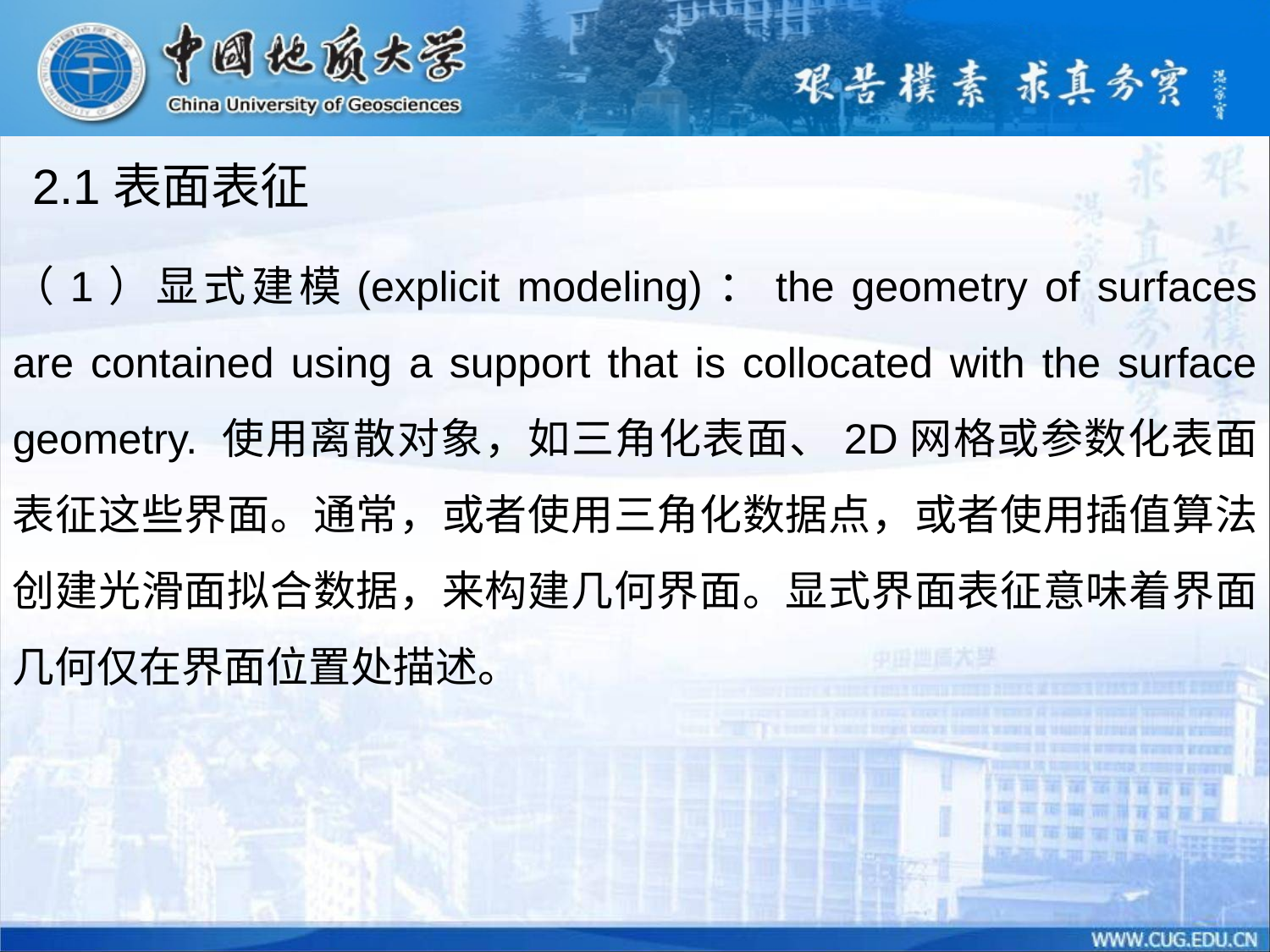

2.1表面表征
（1）显式建模(explicit modeling)：the geometry of surfaces are contained using a support that is collocated with the surface geometry. 使用离散对象，如三角化表面、2D网格或参数化表面表征这些界面。通常，或者使用三角化数据点，或者使用插值算法创建光滑面拟合数据，来构建几何界面。显式界面表征意味着界面几何仅在界面位置处描述。